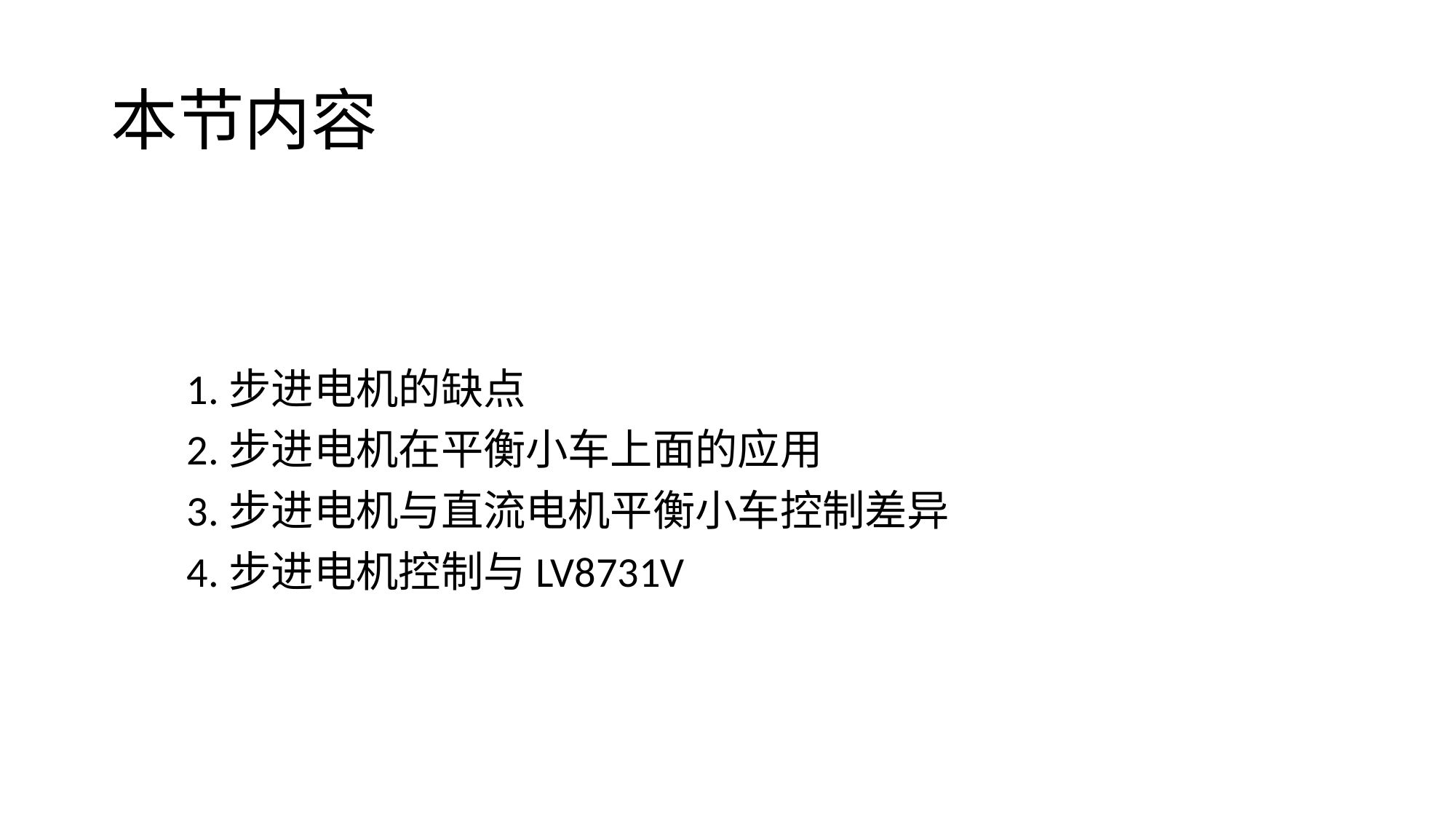

# 本节内容
1.步进电机的缺点
2.步进电机在平衡小车上面的应用
3.步进电机与直流电机平衡小车控制差异
4.步进电机控制与LV8731V